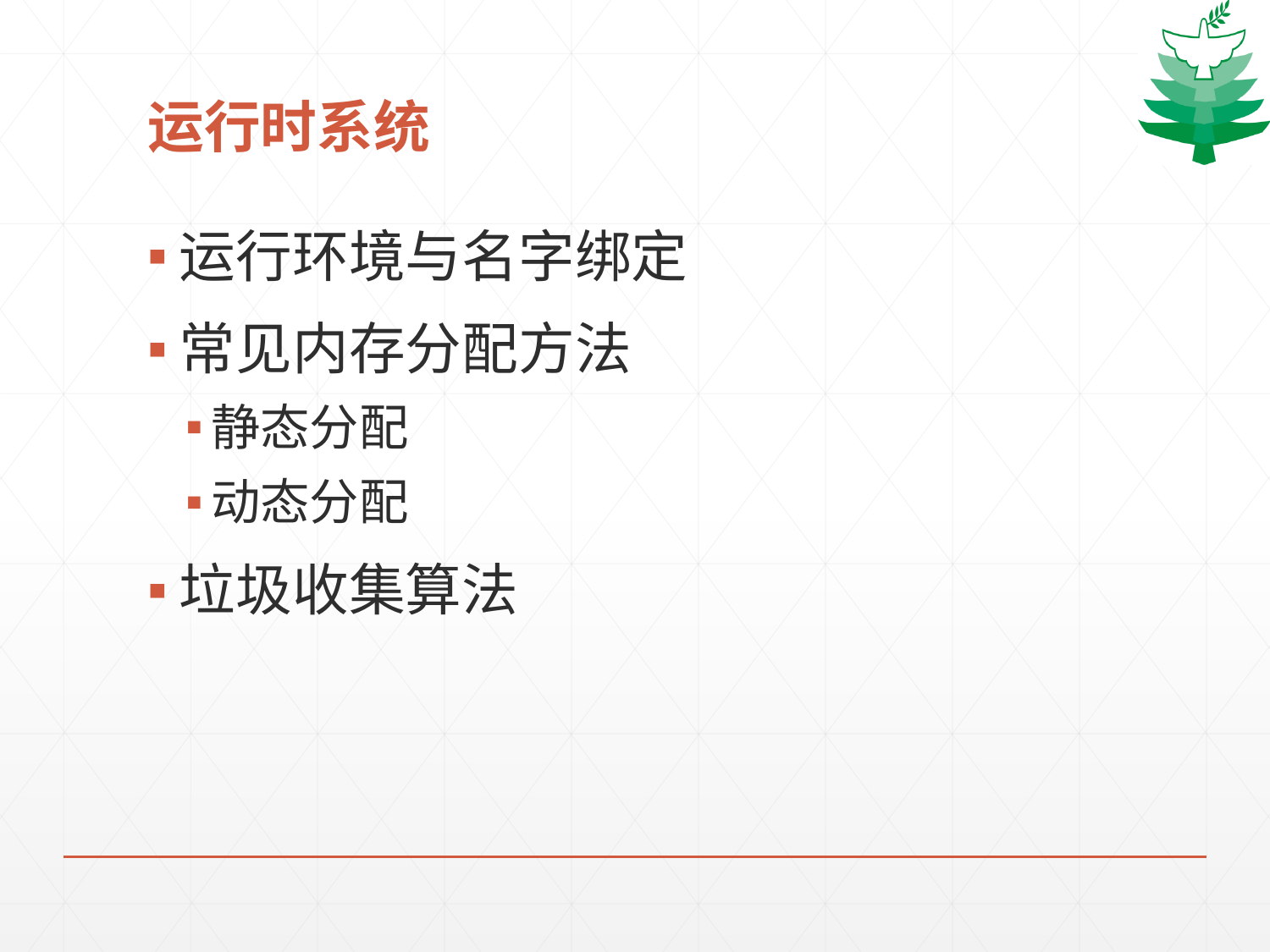

# 运行时系统
运行环境与名字绑定
常见内存分配方法
静态分配
动态分配
垃圾收集算法